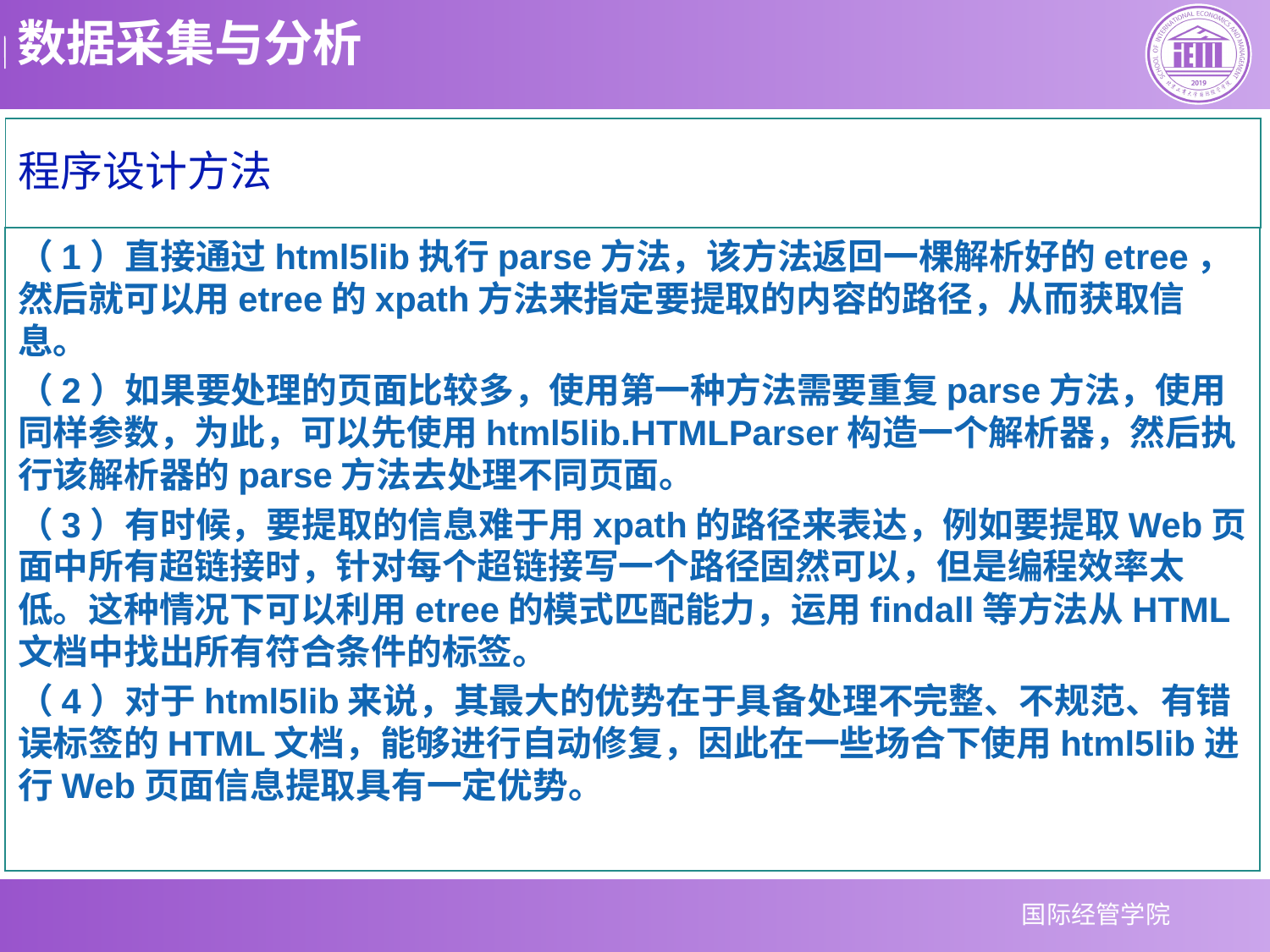

# 程序设计方法
（1）直接通过html5lib执行parse方法，该方法返回一棵解析好的etree，然后就可以用etree的xpath方法来指定要提取的内容的路径，从而获取信息。
（2）如果要处理的页面比较多，使用第一种方法需要重复parse方法，使用同样参数，为此，可以先使用html5lib.HTMLParser构造一个解析器，然后执行该解析器的parse方法去处理不同页面。
（3）有时候，要提取的信息难于用xpath的路径来表达，例如要提取Web页面中所有超链接时，针对每个超链接写一个路径固然可以，但是编程效率太低。这种情况下可以利用etree的模式匹配能力，运用findall等方法从HTML文档中找出所有符合条件的标签。
（4）对于html5lib来说，其最大的优势在于具备处理不完整、不规范、有错误标签的HTML文档，能够进行自动修复，因此在一些场合下使用html5lib进行Web页面信息提取具有一定优势。